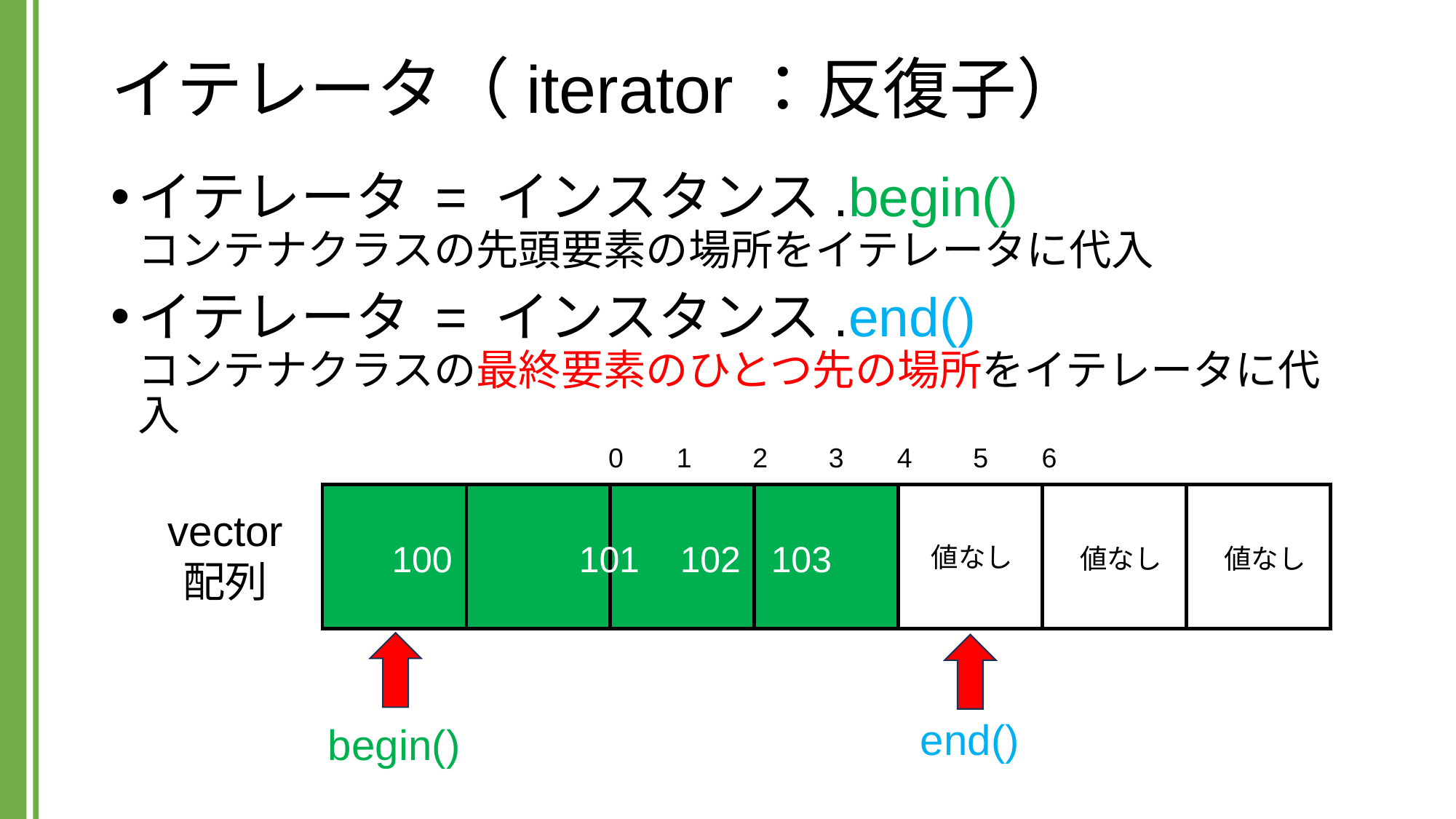

# イテレータ（iterator：反復子）
イテレータ = インスタンス.begin()
コンテナクラスの先頭要素の場所をイテレータに代入
イテレータ = インスタンス.end()
コンテナクラスの最終要素のひとつ先の場所をイテレータに代入
0       1        2        3       4        5       6

vector
配列
100　　　101    102   103
値なし
値なし
値なし

end()
begin()